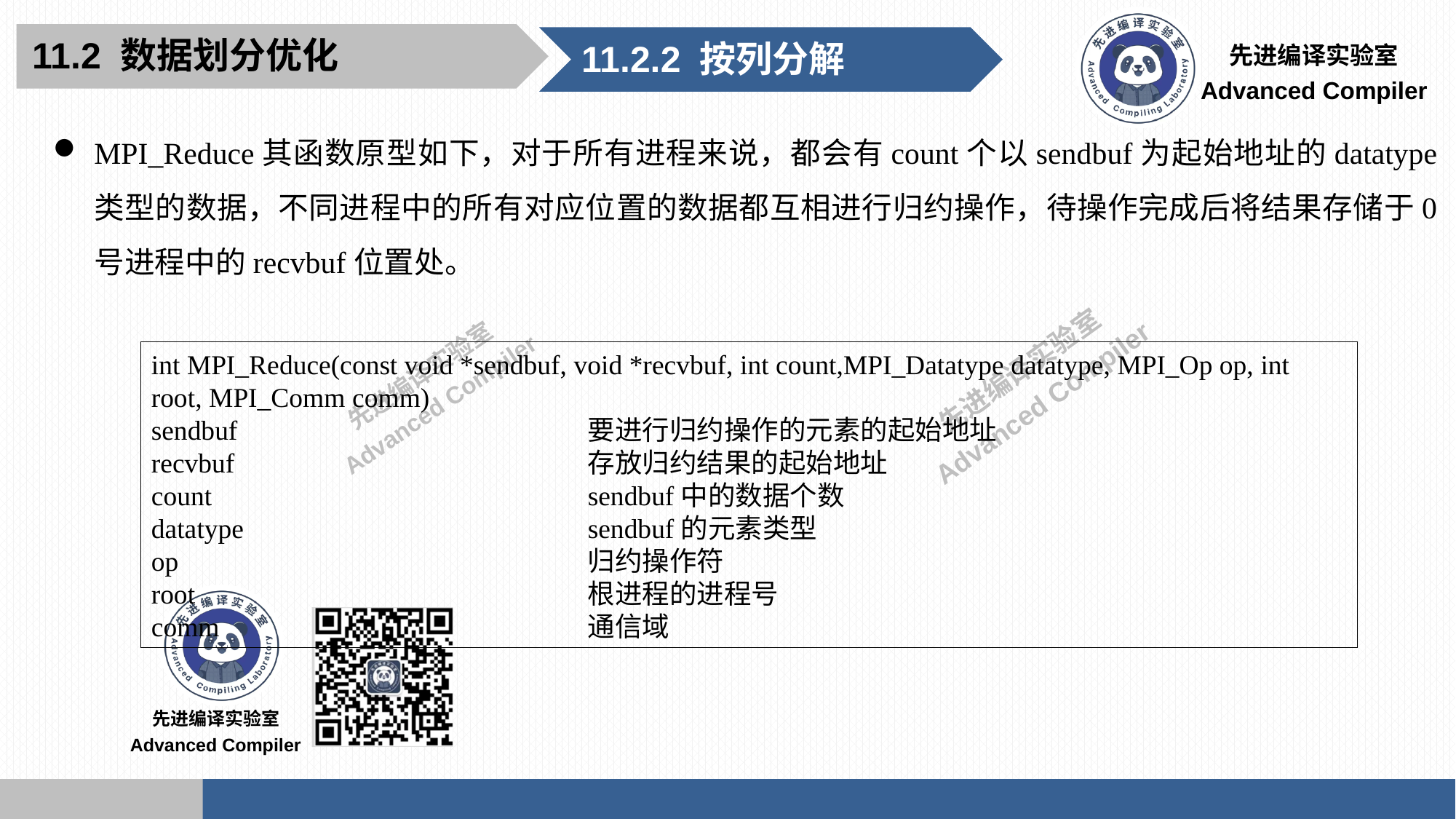

11.2 数据划分优化

11.2.2 按列分解
MPI_Reduce其函数原型如下，对于所有进程来说，都会有count个以sendbuf为起始地址的datatype类型的数据，不同进程中的所有对应位置的数据都互相进行归约操作，待操作完成后将结果存储于0号进程中的recvbuf位置处。
int MPI_Reduce(const void *sendbuf, void *recvbuf, int count,MPI_Datatype datatype, MPI_Op op, int root, MPI_Comm comm)
sendbuf				要进行归约操作的元素的起始地址
recvbuf				存放归约结果的起始地址
count				sendbuf中的数据个数
datatype				sendbuf的元素类型
op				归约操作符
root				根进程的进程号
comm				通信域